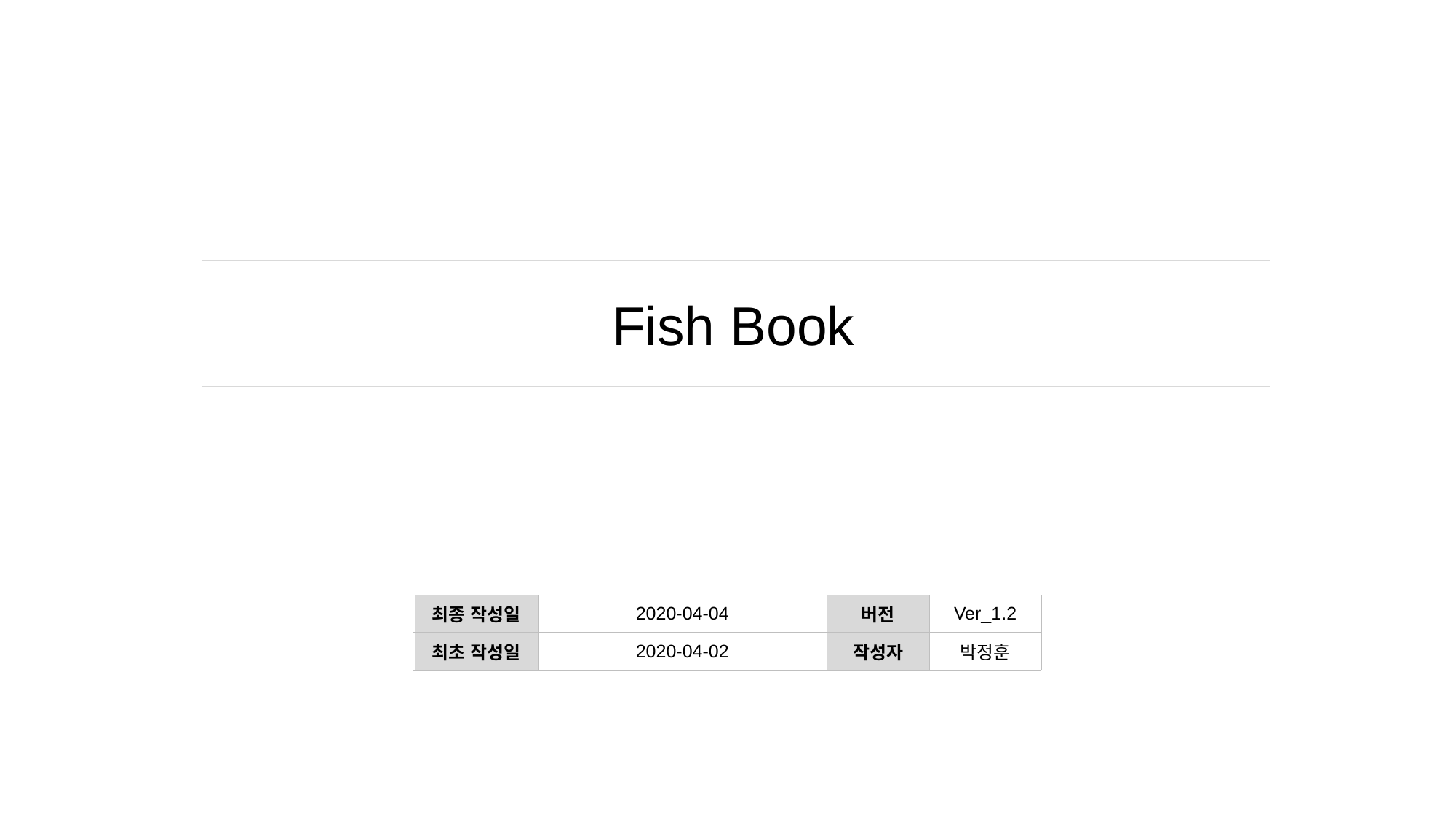

# Fish Book
| 최종 작성일 | 2020-04-04 | 버전 | Ver\_1.2 |
| --- | --- | --- | --- |
| 최초 작성일 | 2020-04-02 | 작성자 | 박정훈 |